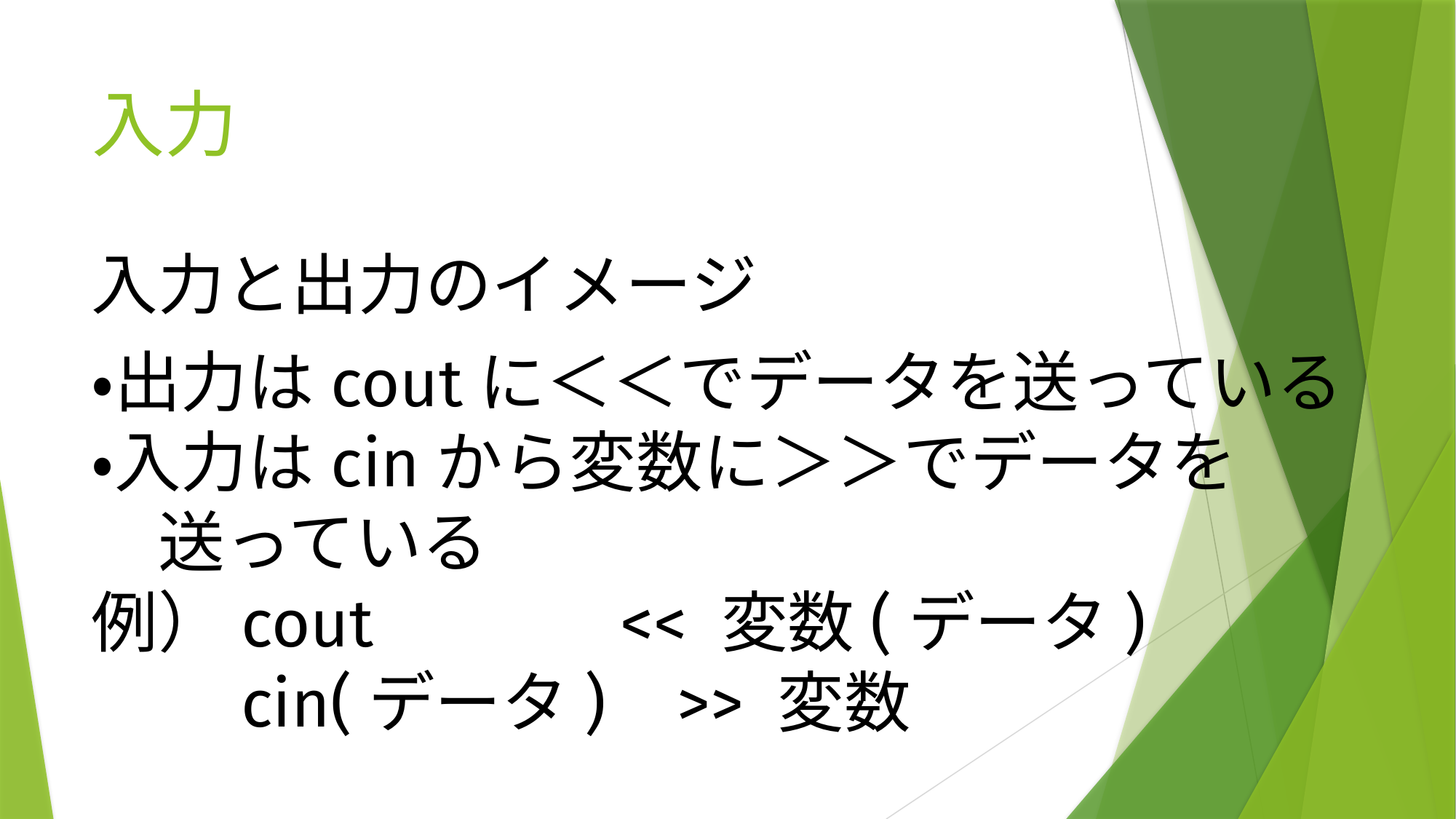

# 入力
入力と出力のイメージ
・出力はcoutに＜＜でデータを送っている
・入力はcinから変数に＞＞でデータを
　送っている
例）cout              << 変数(データ)
　　cin(データ)    >> 変数